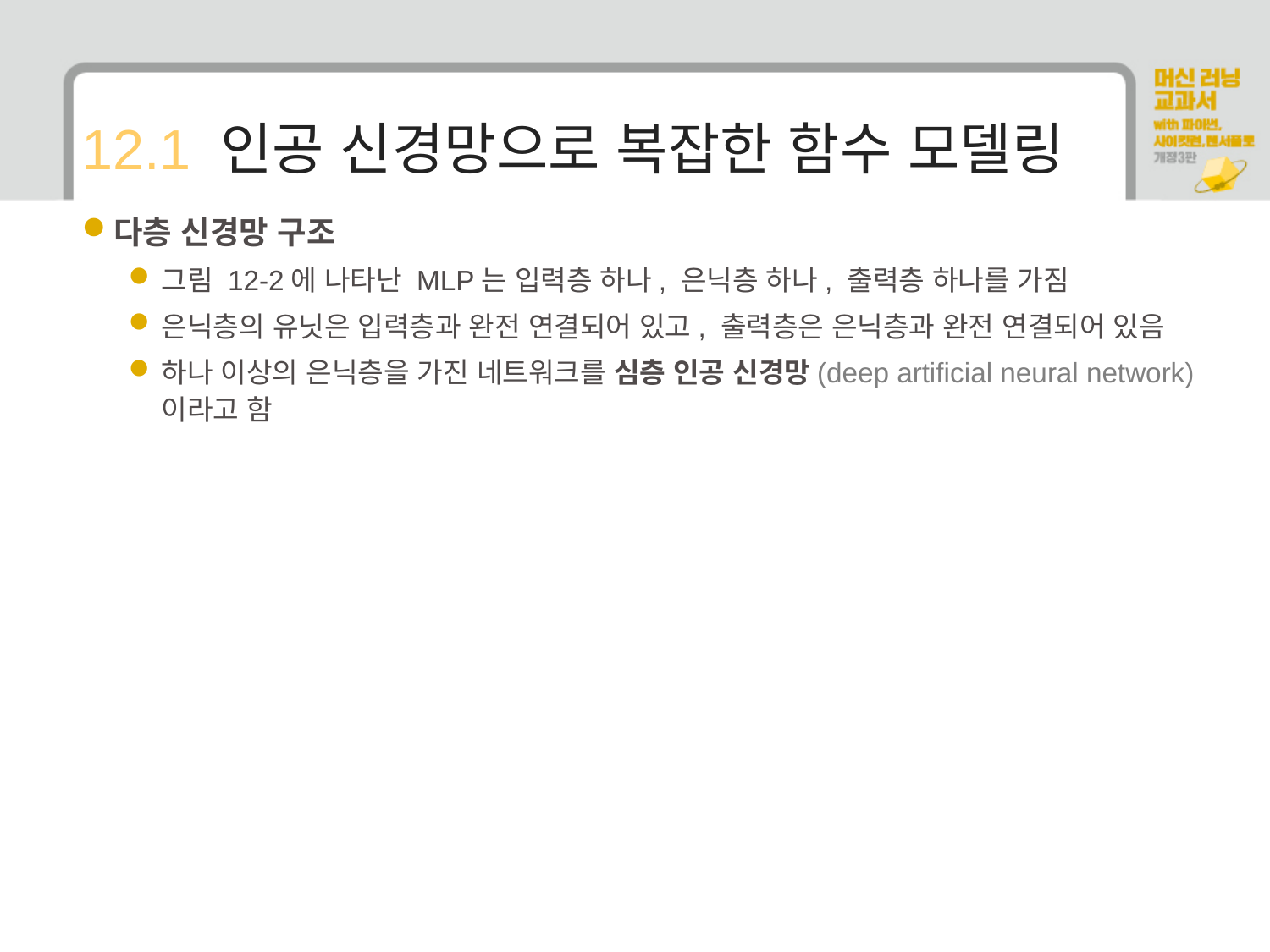

# 12.1 인공 신경망으로 복잡한 함수 모델링
다층 신경망 구조
그림 12-2에 나타난 MLP는 입력층 하나, 은닉층 하나, 출력층 하나를 가짐
은닉층의 유닛은 입력층과 완전 연결되어 있고, 출력층은 은닉층과 완전 연결되어 있음
하나 이상의 은닉층을 가진 네트워크를 심층 인공 신경망(deep artificial neural network)이라고 함